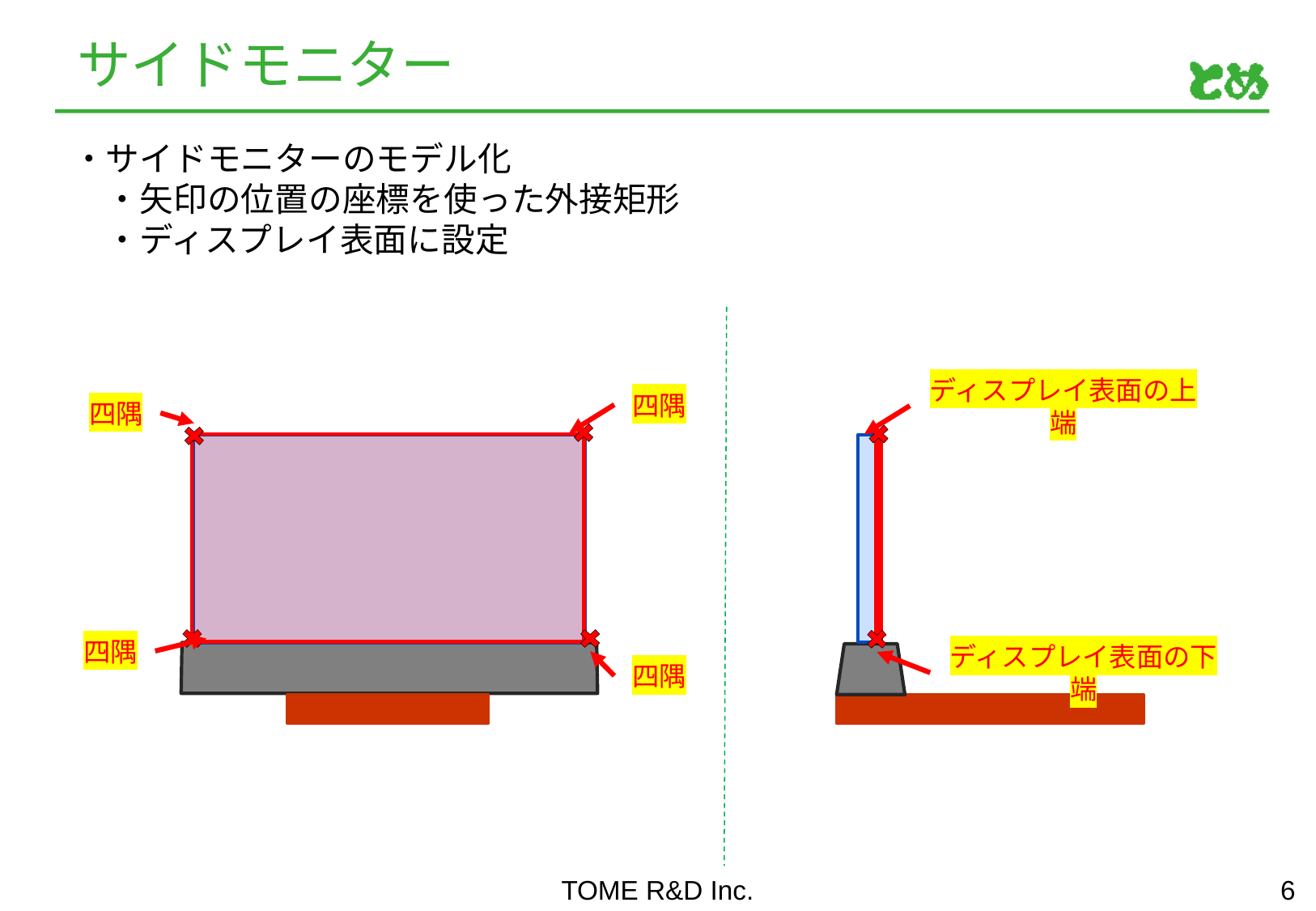

# サイドモニター
・サイドモニターのモデル化
　・矢印の位置の座標を使った外接矩形
　・ディスプレイ表面に設定
ディスプレイ表面の上端

ディスプレイ表面の下端

四隅
四隅

四隅

四隅

TOME R&D Inc.
　　6